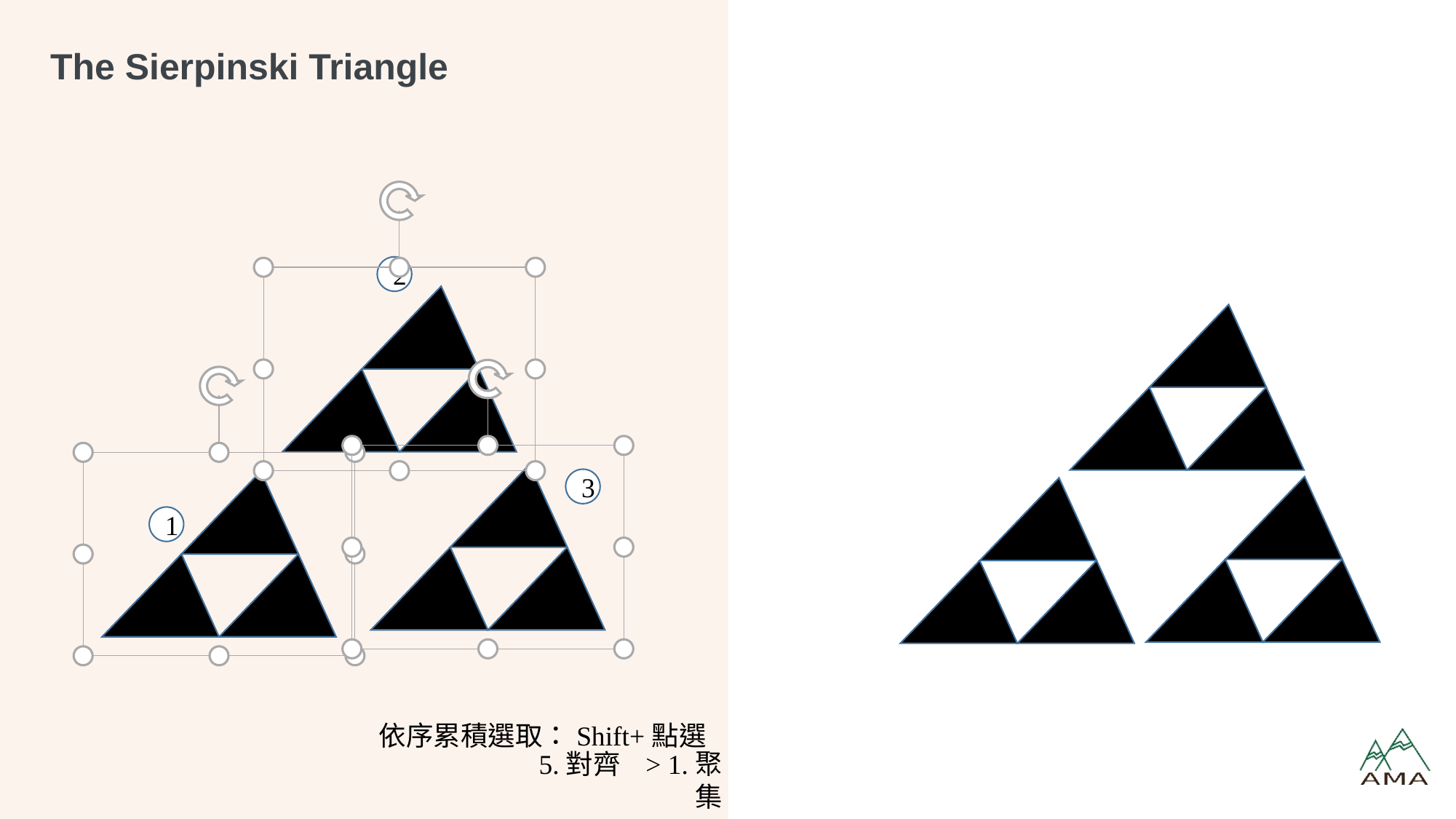

# The Sierpinski Triangle

2

3

1
依序累積選取：Shift+點選
5.對齊   > 1.聚集